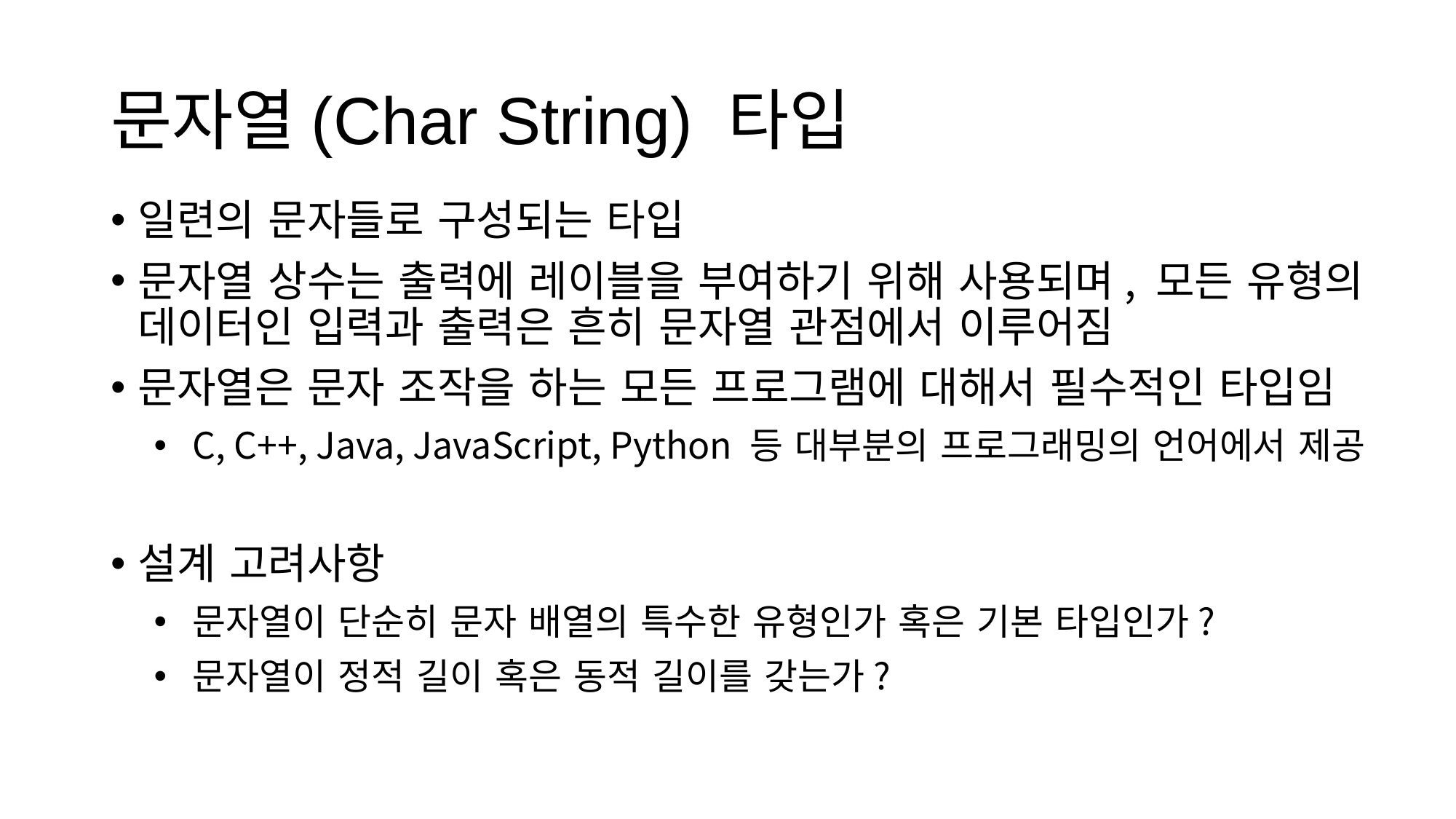

# 문자열(Char String) 타입
일련의 문자들로 구성되는 타입
문자열 상수는 출력에 레이블을 부여하기 위해 사용되며, 모든 유형의 데이터인 입력과 출력은 흔히 문자열 관점에서 이루어짐
문자열은 문자 조작을 하는 모든 프로그램에 대해서 필수적인 타입임
C, C++, Java, JavaScript, Python 등 대부분의 프로그래밍의 언어에서 제공

설계 고려사항
문자열이 단순히 문자 배열의 특수한 유형인가 혹은 기본 타입인가?
문자열이 정적 길이 혹은 동적 길이를 갖는가?